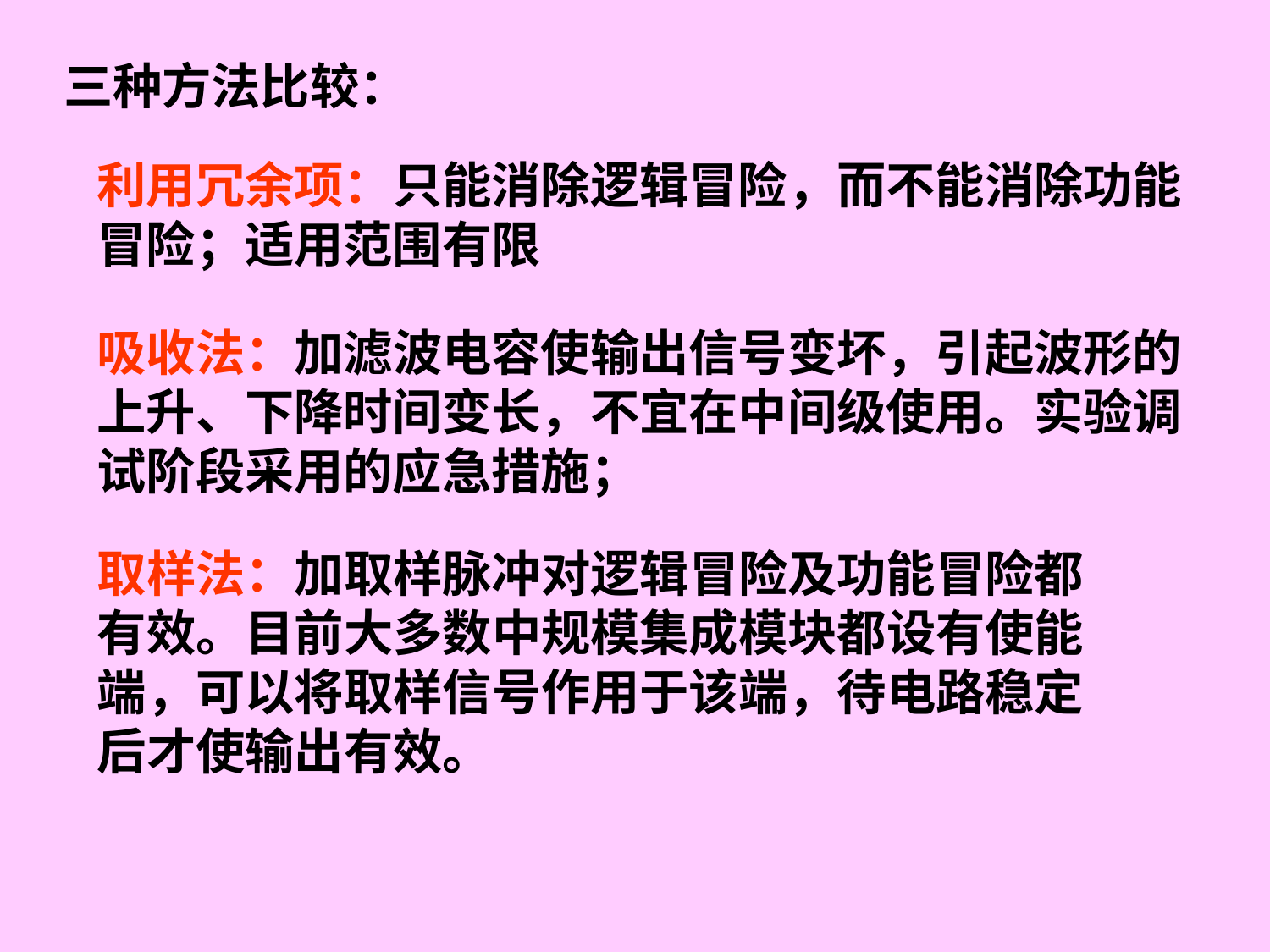

三种方法比较：
利用冗余项：只能消除逻辑冒险，而不能消除功能冒险；适用范围有限
吸收法：加滤波电容使输出信号变坏，引起波形的上升、下降时间变长，不宜在中间级使用。实验调试阶段采用的应急措施；
取样法：加取样脉冲对逻辑冒险及功能冒险都有效。目前大多数中规模集成模块都设有使能端，可以将取样信号作用于该端，待电路稳定后才使输出有效。